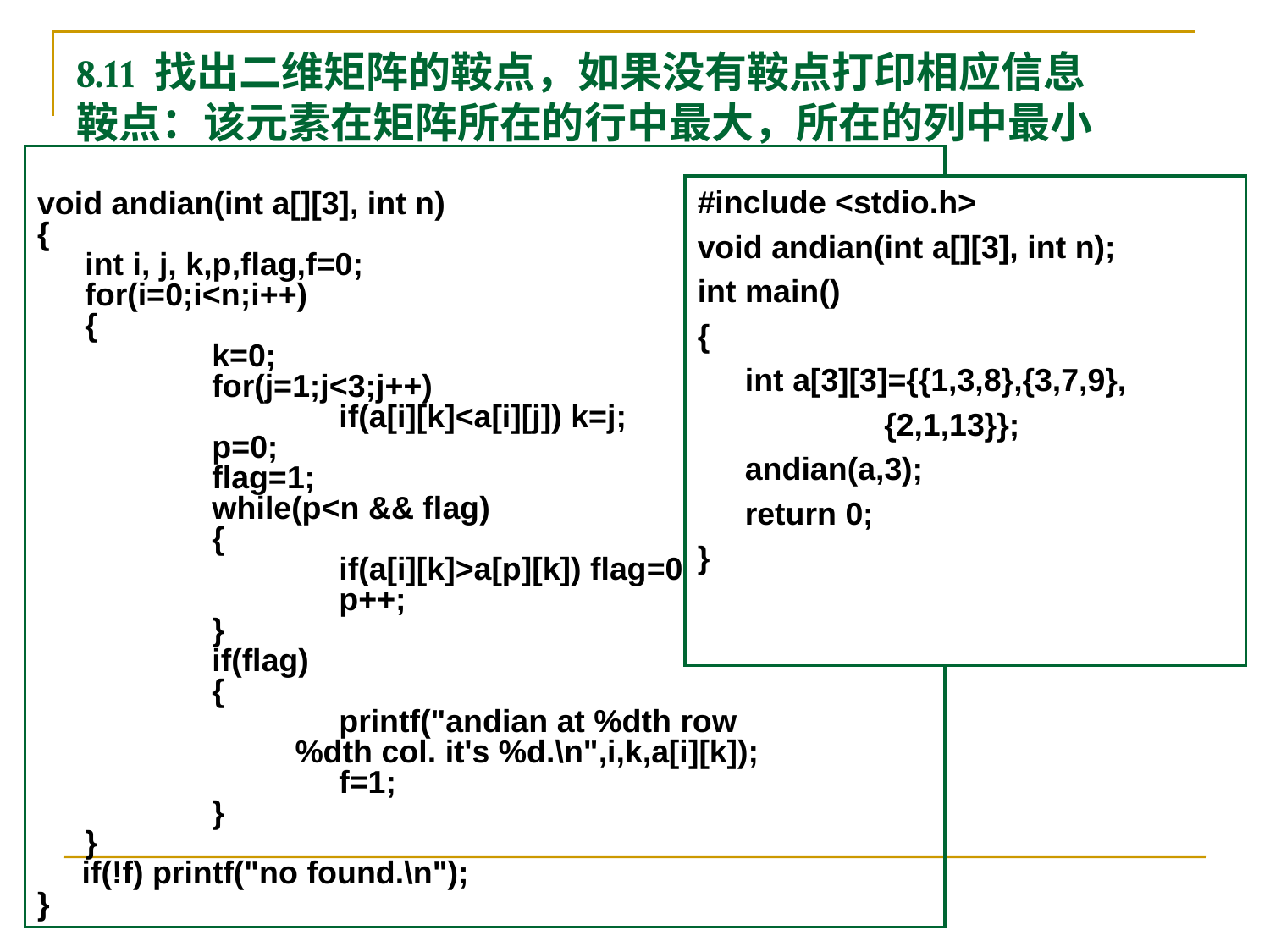

# 8.11 找出二维矩阵的鞍点，如果没有鞍点打印相应信息 鞍点：该元素在矩阵所在的行中最大，所在的列中最小

void andian(int a[][3], int n)
{
	int i, j, k,p,flag,f=0;
	for(i=0;i<n;i++)
	{
		k=0;
		for(j=1;j<3;j++)
			if(a[i][k]<a[i][j]) k=j;
		p=0;
		flag=1;
		while(p<n && flag)
		{
			if(a[i][k]>a[p][k]) flag=0;
			p++;
		}
		if(flag)
		{
			printf("andian at %dth row
                             %dth col. it's %d.\n",i,k,a[i][k]);
			f=1;
		}
	}
     if(!f) printf("no found.\n");
}
#include <stdio.h>
void andian(int a[][3], int n);
int main()
{
	int a[3][3]={{1,3,8},{3,7,9},
                     {2,1,13}};
	andian(a,3);
	return 0;
}